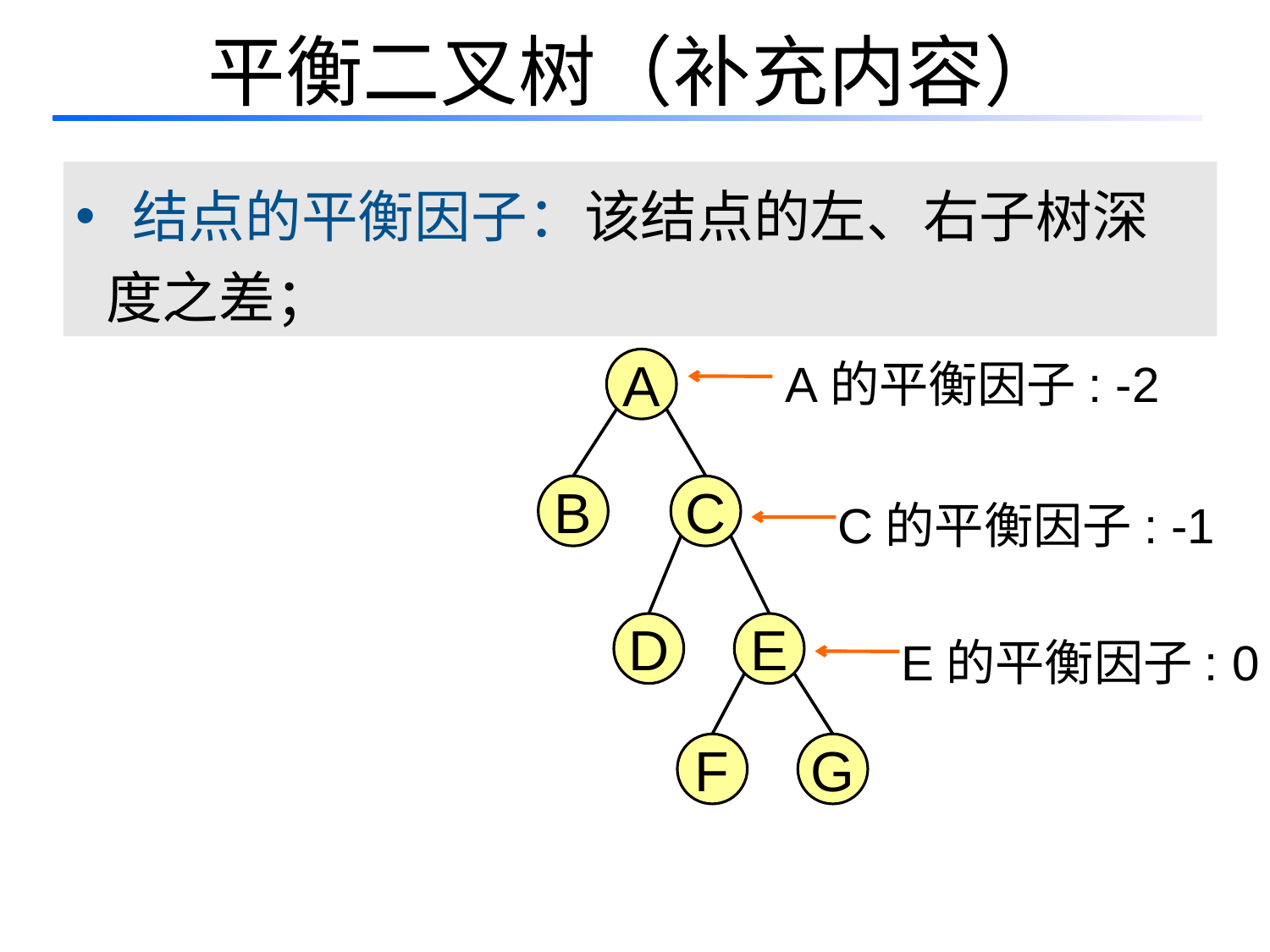

平衡二叉树（补充内容）

 结点的平衡因子：该结点的左、右子树深度之差；
A的平衡因子: -2
A
C的平衡因子: -1
B
C
E的平衡因子: 0
D
E
F
G